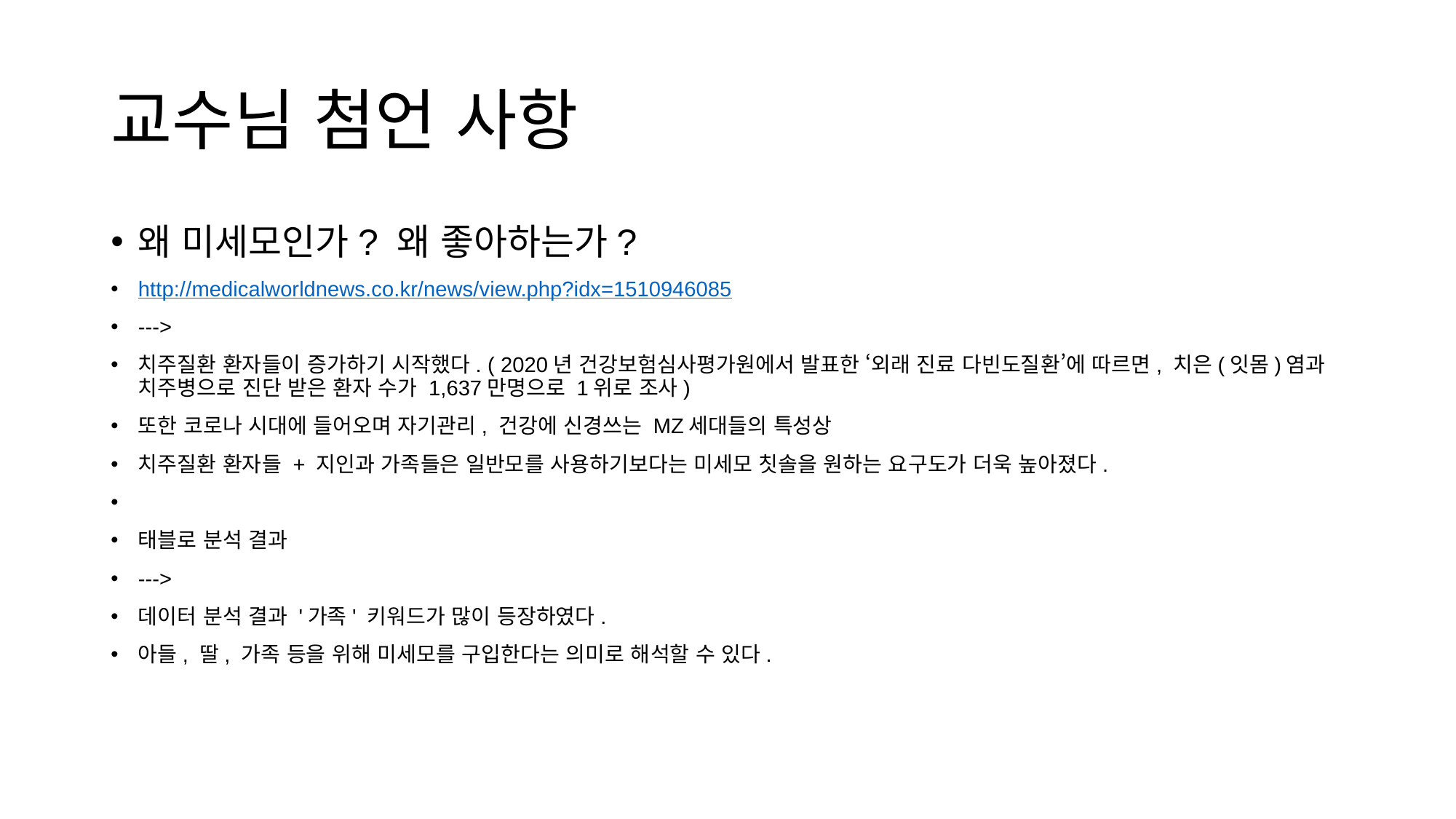

# 교수님 첨언 사항
왜 미세모인가? 왜 좋아하는가?
http://medicalworldnews.co.kr/news/view.php?idx=1510946085
--->
치주질환 환자들이 증가하기 시작했다. ( 2020년 건강보험심사평가원에서 발표한 ‘외래 진료 다빈도질환’에 따르면, 치은(잇몸)염과 치주병으로 진단 받은 환자 수가 1,637만명으로 1위로 조사)
또한 코로나 시대에 들어오며 자기관리, 건강에 신경쓰는 MZ세대들의 특성상
치주질환 환자들 + 지인과 가족들은 일반모를 사용하기보다는 미세모 칫솔을 원하는 요구도가 더욱 높아졌다.

태블로 분석 결과
--->
데이터 분석 결과 '가족' 키워드가 많이 등장하였다.
아들, 딸, 가족 등을 위해 미세모를 구입한다는 의미로 해석할 수 있다.